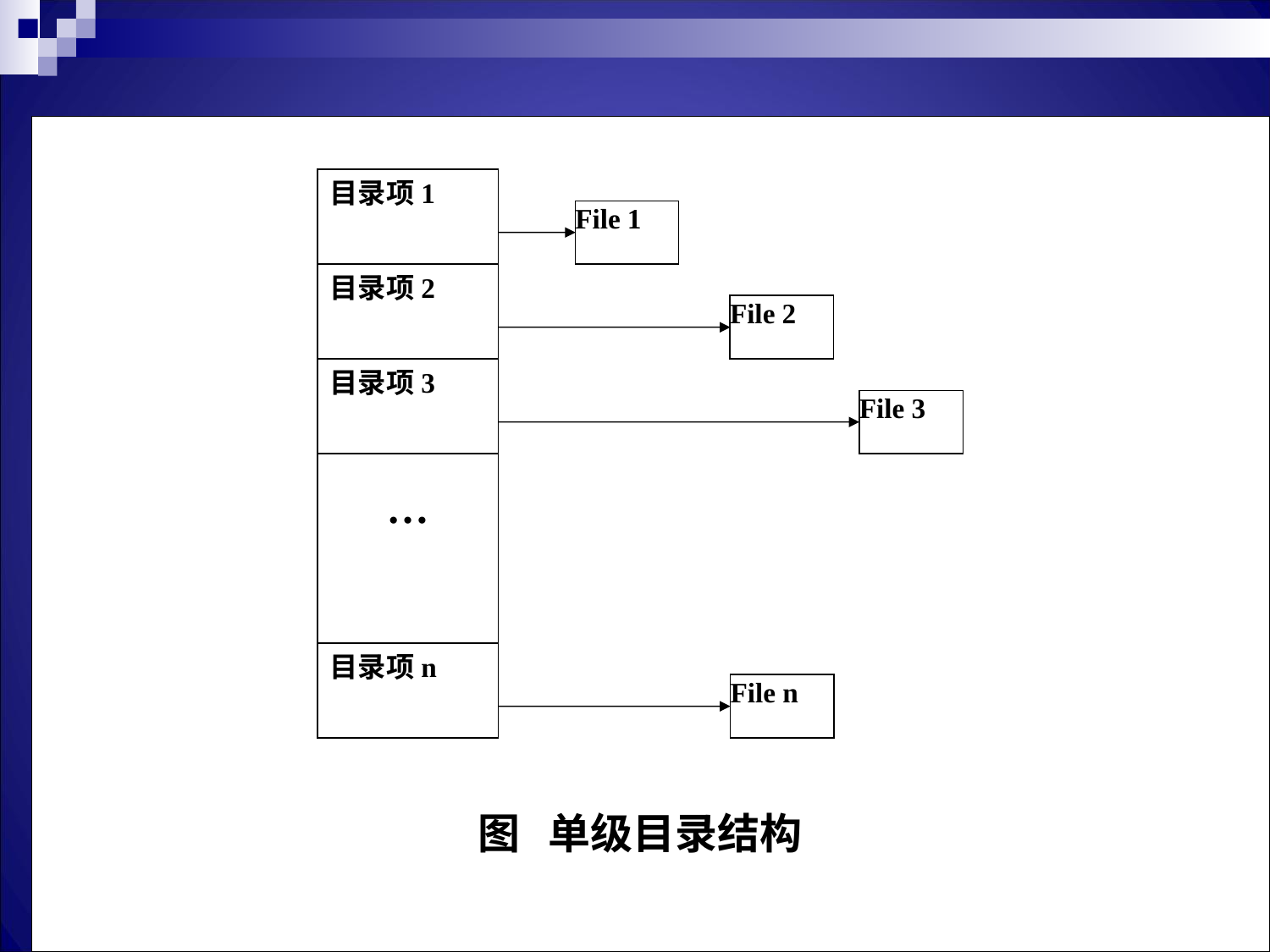

目录项1
File 1

目录项2
File 2

目录项3
File 3

…
目录项n
File n

图   单级目录结构